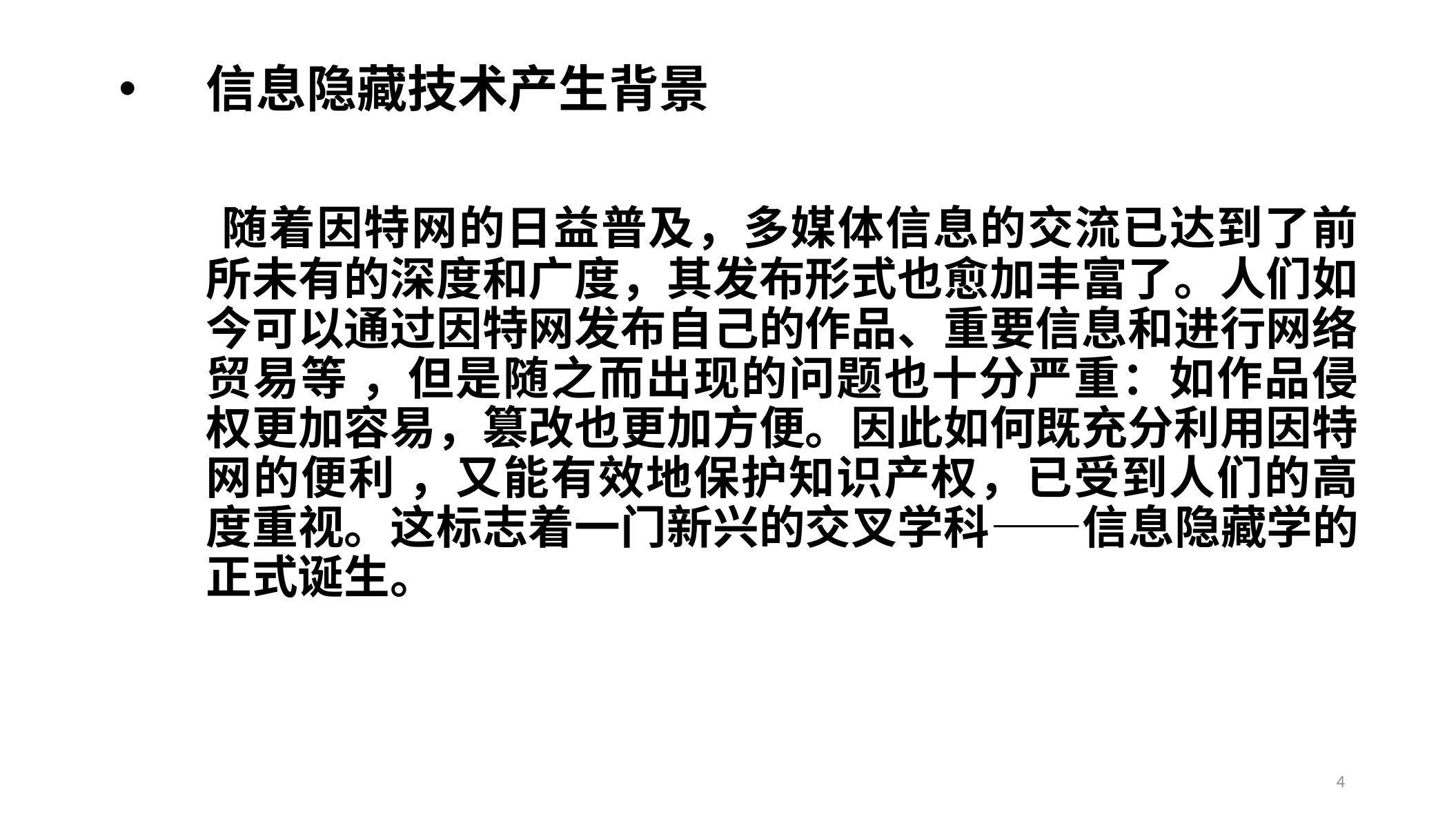

信息隐藏技术产生背景

       随着因特网的日益普及，多媒体信息的交流已达到了前所未有的深度和广度，其发布形式也愈加丰富了。人们如今可以通过因特网发布自己的作品、重要信息和进行网络贸易等 ，但是随之而出现的问题也十分严重：如作品侵权更加容易，篡改也更加方便。因此如何既充分利用因特网的便利 ，又能有效地保护知识产权，已受到人们的高度重视。这标志着一门新兴的交叉学科——信息隐藏学的正式诞生。
4